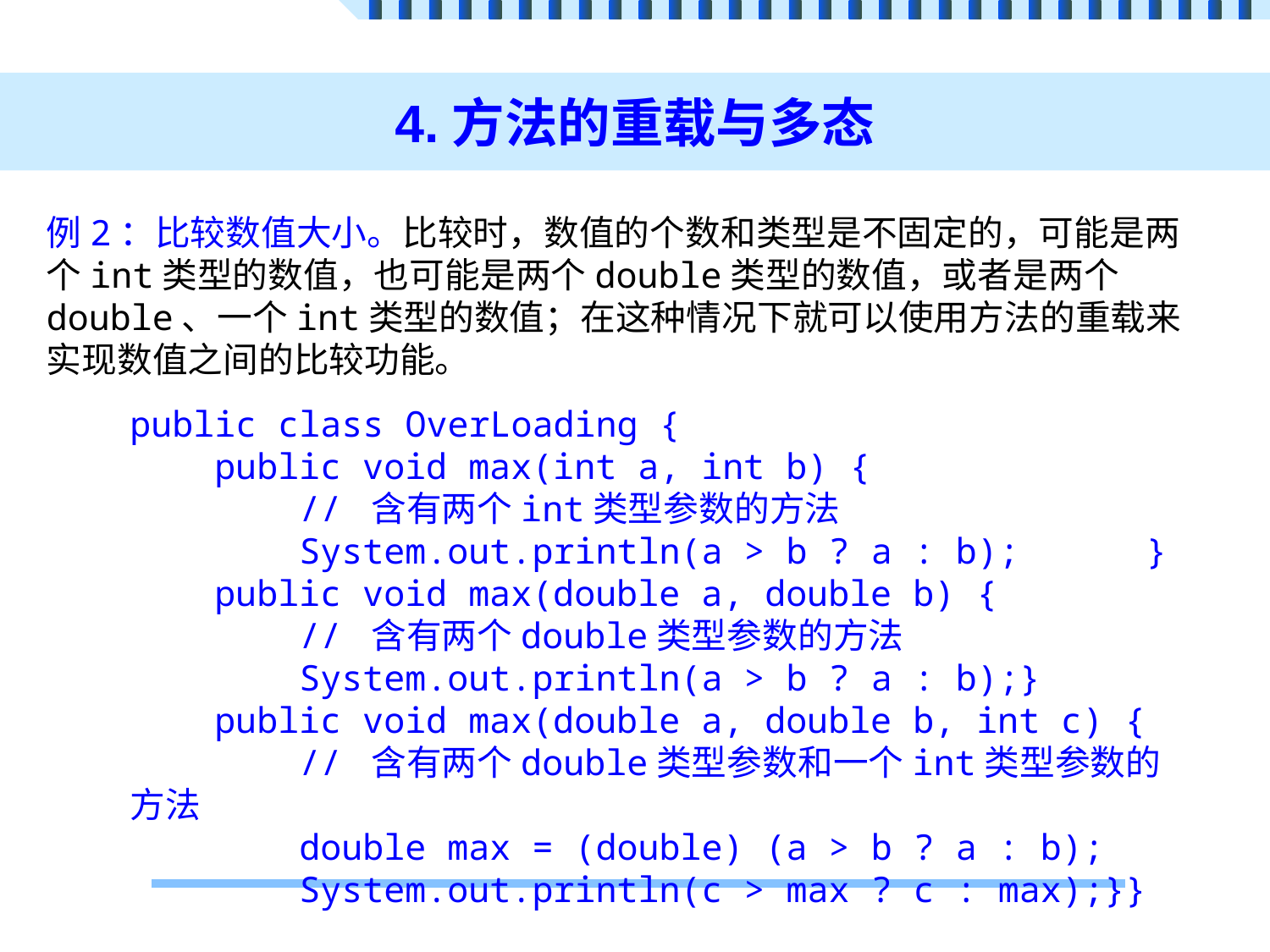

# 4.方法的重载与多态
例2：比较数值大小。比较时，数值的个数和类型是不固定的，可能是两个int类型的数值，也可能是两个double类型的数值，或者是两个double、一个int类型的数值；在这种情况下就可以使用方法的重载来实现数值之间的比较功能。
public class OverLoading {
    public void max(int a, int b) {
        // 含有两个int类型参数的方法
        System.out.println(a > b ? a : b);	}
    public void max(double a, double b) {
        // 含有两个double类型参数的方法
        System.out.println(a > b ? a : b);}
    public void max(double a, double b, int c) {
        // 含有两个double类型参数和一个int类型参数的方法
        double max = (double) (a > b ? a : b);
        System.out.println(c > max ? c : max);}}